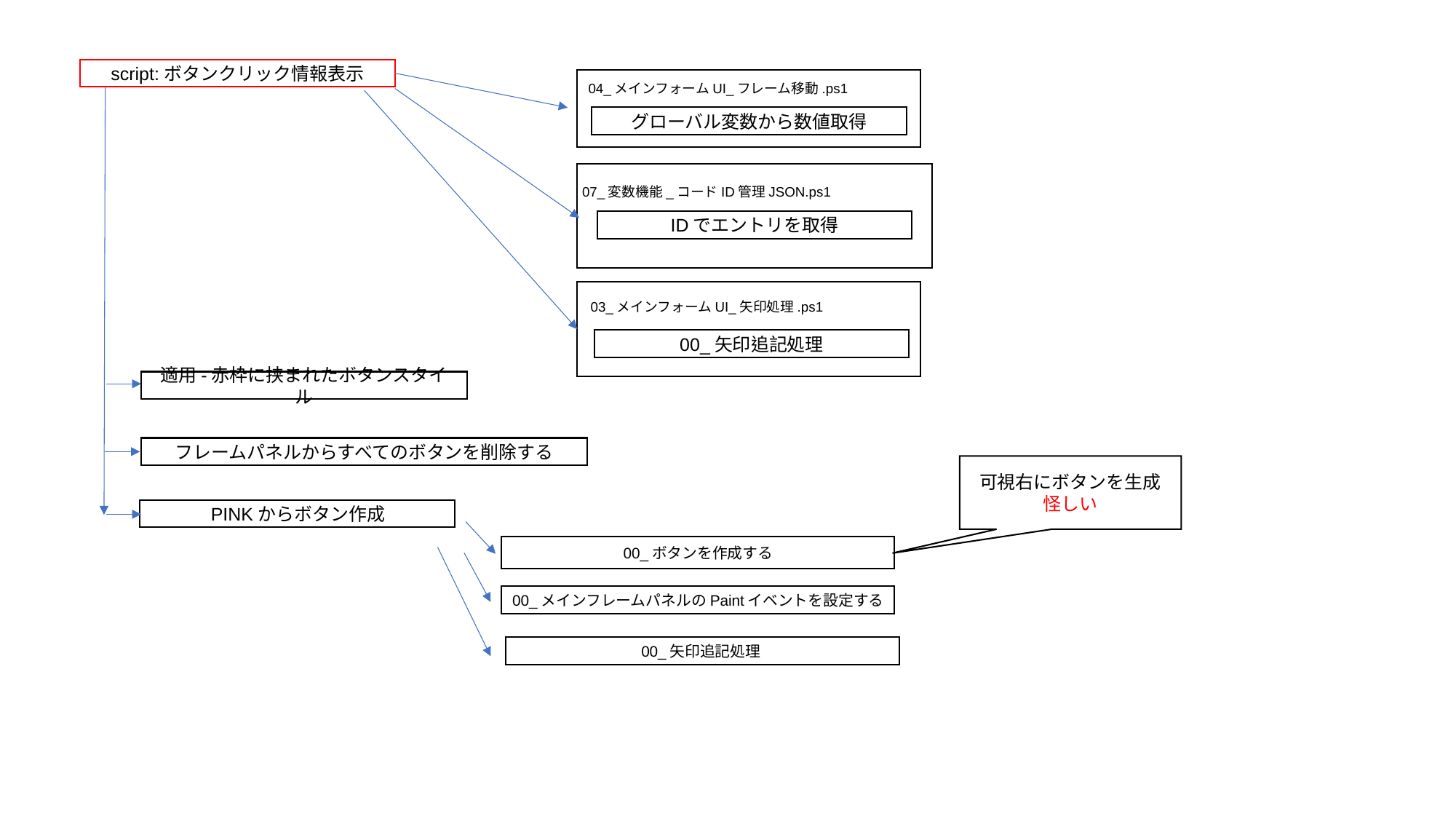

script:ボタンクリック情報表示

04_メインフォームUI_フレーム移動.ps1
グローバル変数から数値取得

07_変数機能_コードID管理JSON.ps1
IDでエントリを取得

03_メインフォームUI_矢印処理.ps1
00_矢印追記処理
適用-赤枠に挟まれたボタンスタイル
フレームパネルからすべてのボタンを削除する
可視右にボタンを生成
怪しい
 PINKからボタン作成
00_ボタンを作成する
00_メインフレームパネルのPaintイベントを設定する
00_矢印追記処理